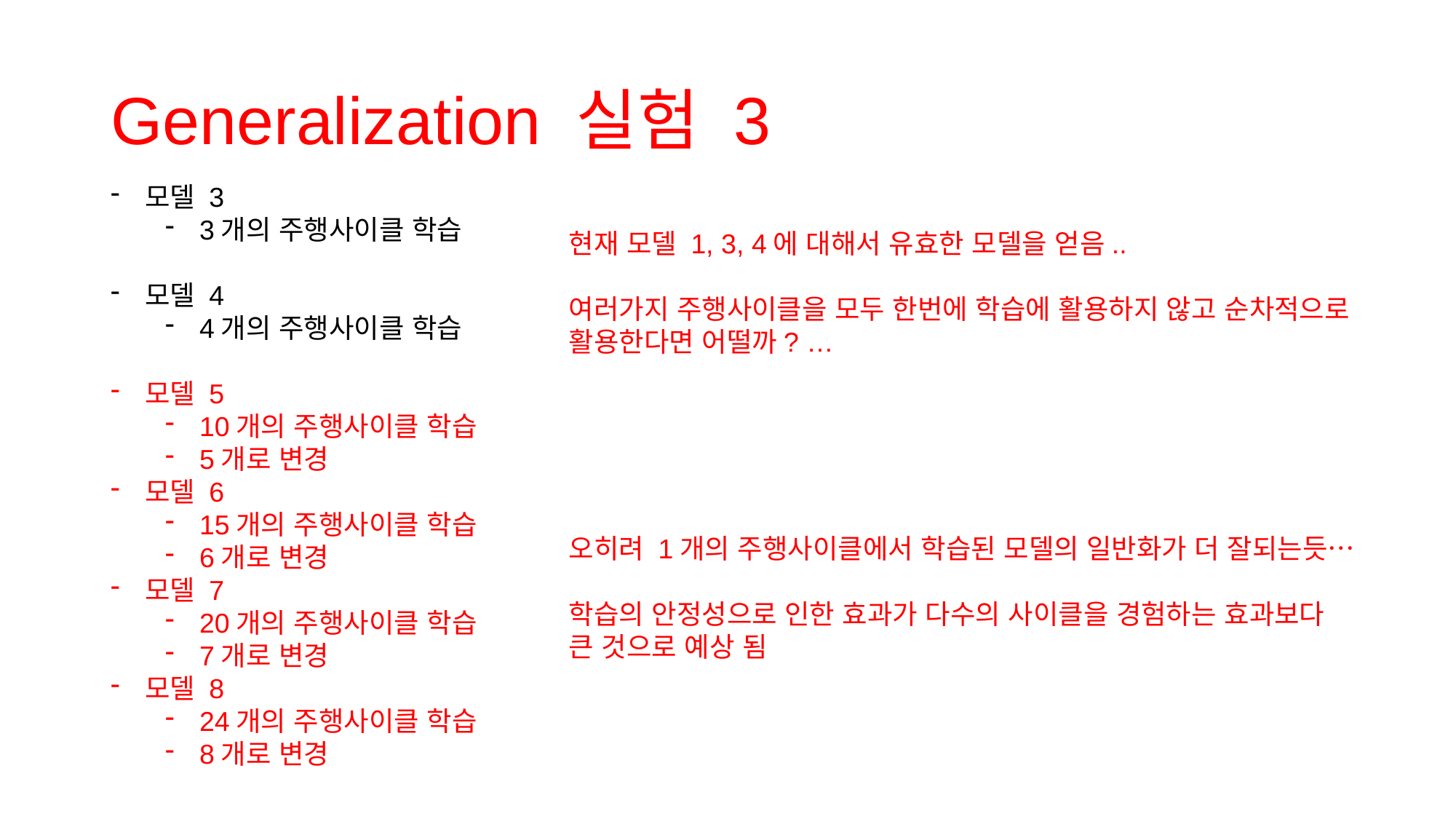

# Generalization 실험 3
모델 3
3개의 주행사이클 학습

모델 4
4개의 주행사이클 학습

모델 5
10개의 주행사이클 학습
5개로 변경
모델 6
15개의 주행사이클 학습
6개로 변경
모델 7
20개의 주행사이클 학습
7개로 변경
모델 8
24개의 주행사이클 학습
8개로 변경
현재 모델 1, 3, 4에 대해서 유효한 모델을 얻음..

여러가지 주행사이클을 모두 한번에 학습에 활용하지 않고 순차적으로
활용한다면 어떨까? …
오히려 1개의 주행사이클에서 학습된 모델의 일반화가 더 잘되는듯…

학습의 안정성으로 인한 효과가 다수의 사이클을 경험하는 효과보다
큰 것으로 예상 됨